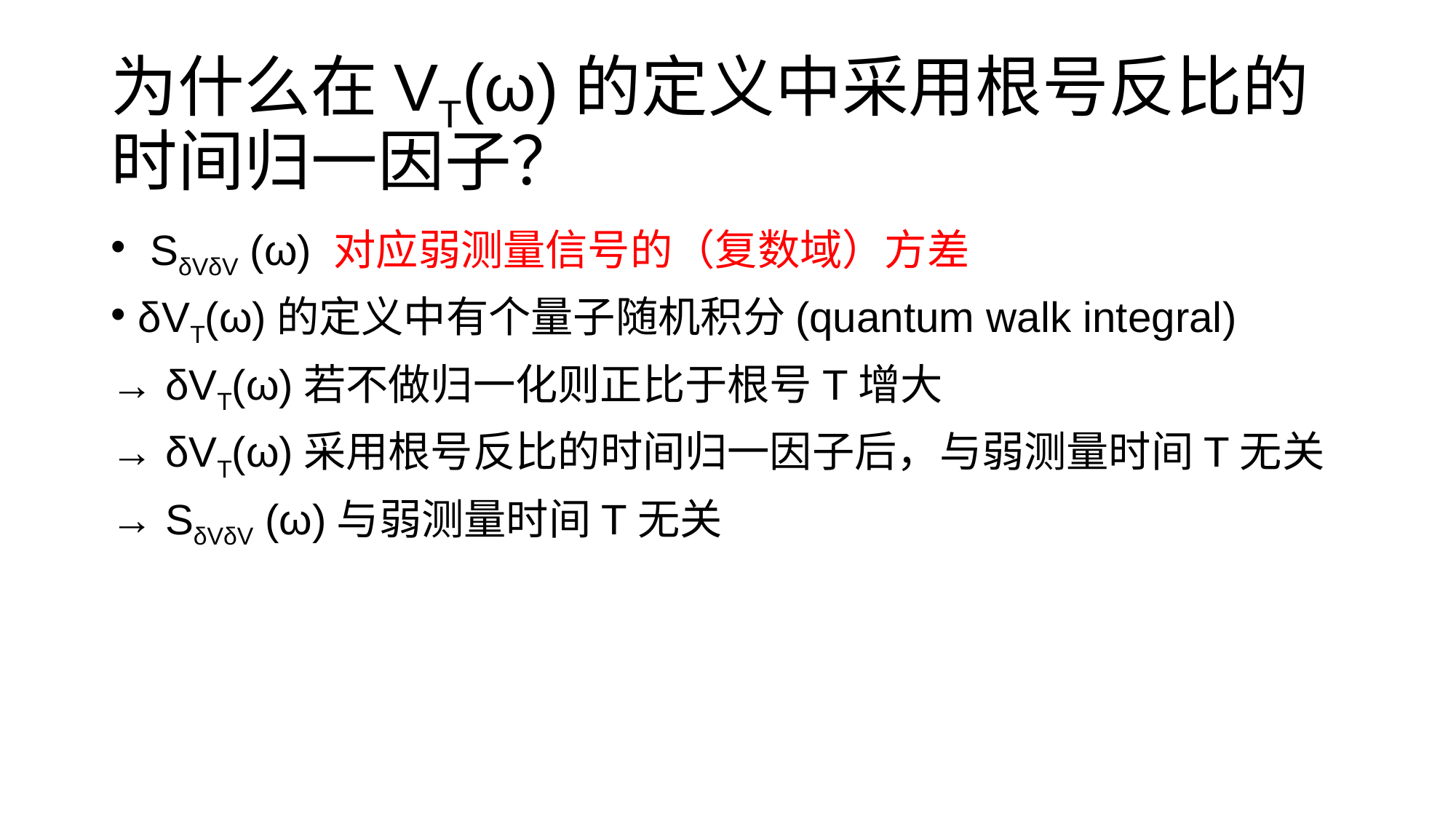

# 为什么在VT(ω)的定义中采用根号反比的时间归一因子？
 SδVδV (ω) 对应弱测量信号的（复数域）方差
δVT(ω)的定义中有个量子随机积分(quantum walk integral)
→ δVT(ω)若不做归一化则正比于根号T增大
→ δVT(ω)采用根号反比的时间归一因子后，与弱测量时间T无关
→ SδVδV (ω)与弱测量时间T无关